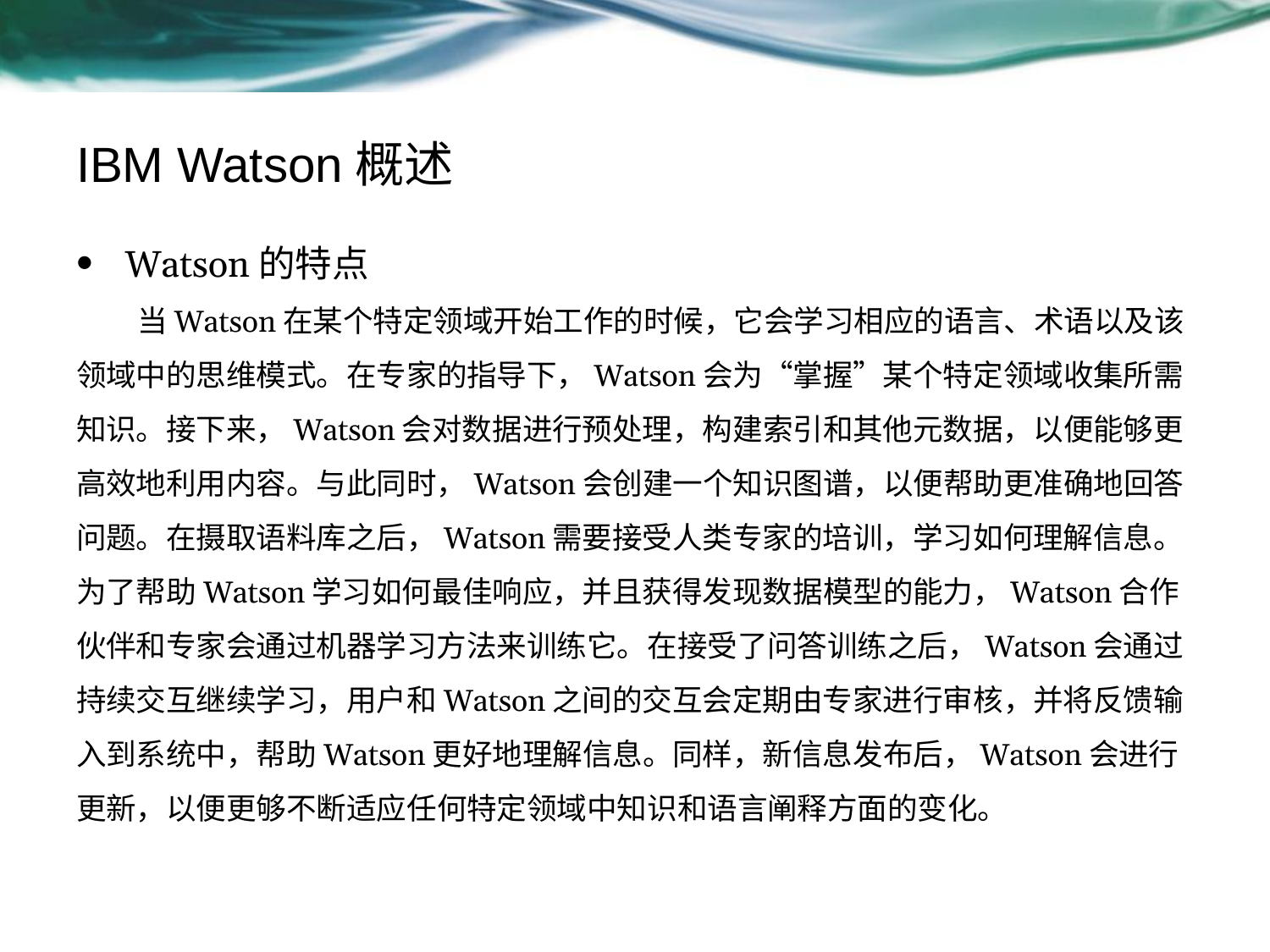

# IBM Watson概述
Watson的特点
        当Watson在某个特定领域开始工作的时候，它会学习相应的语言、术语以及该领域中的思维模式。在专家的指导下，Watson会为“掌握”某个特定领域收集所需知识。接下来，Watson会对数据进行预处理，构建索引和其他元数据，以便能够更高效地利用内容。与此同时，Watson会创建一个知识图谱，以便帮助更准确地回答问题。在摄取语料库之后，Watson需要接受人类专家的培训，学习如何理解信息。为了帮助Watson学习如何最佳响应，并且获得发现数据模型的能力，Watson合作伙伴和专家会通过机器学习方法来训练它。在接受了问答训练之后，Watson会通过持续交互继续学习，用户和Watson之间的交互会定期由专家进行审核，并将反馈输入到系统中，帮助Watson更好地理解信息。同样，新信息发布后，Watson会进行更新，以便更够不断适应任何特定领域中知识和语言阐释方面的变化。